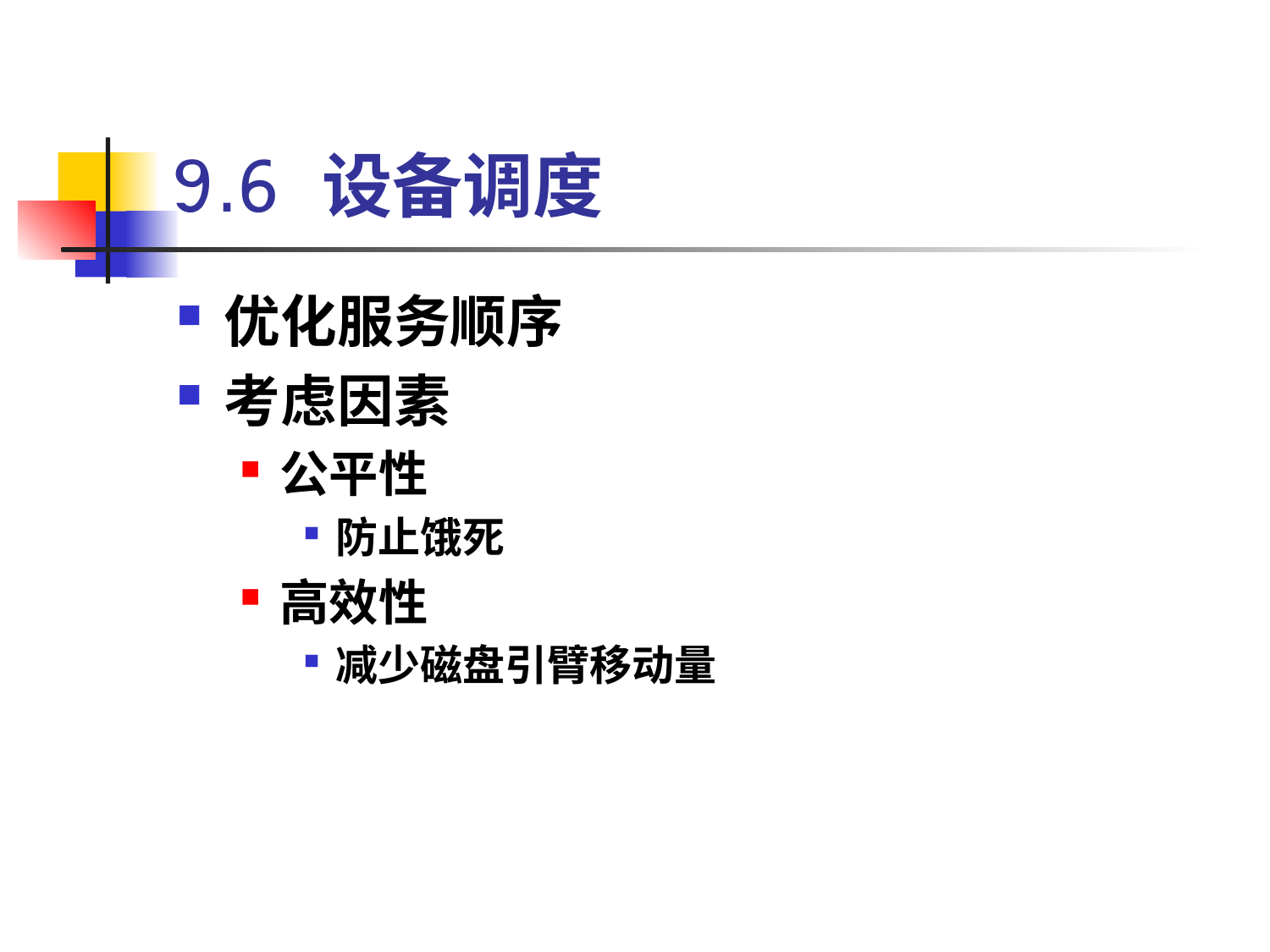

# 9.6 设备调度
优化服务顺序
考虑因素
公平性
防止饿死
高效性
减少磁盘引臂移动量